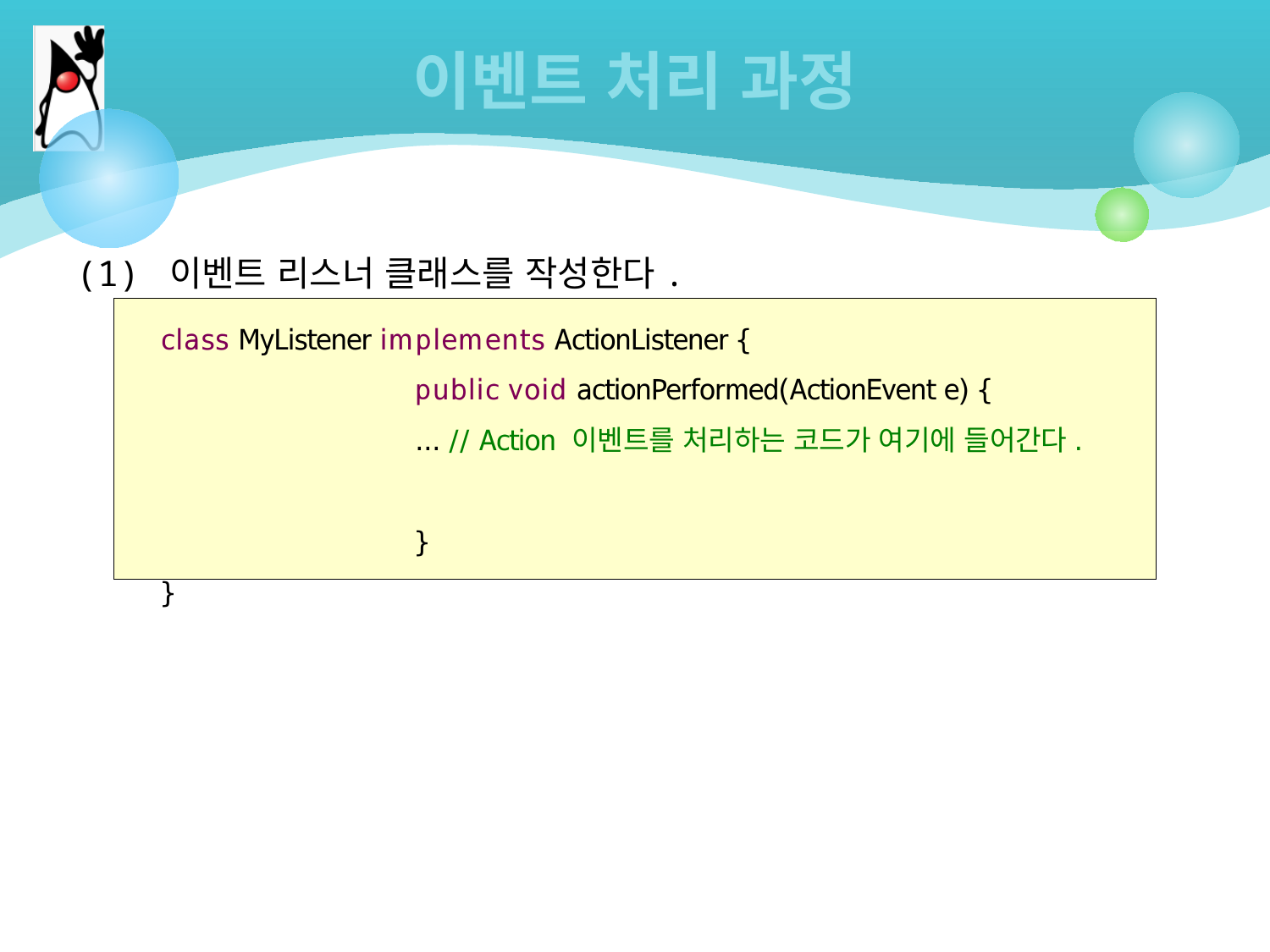

# 이벤트 처리 과정
(1) 이벤트 리스너 클래스를 작성한다.
class MyListener implements ActionListener {
		public void actionPerformed(ActionEvent e) {
		... // Action 이벤트를 처리하는 코드가 여기에 들어간다.
		}
}